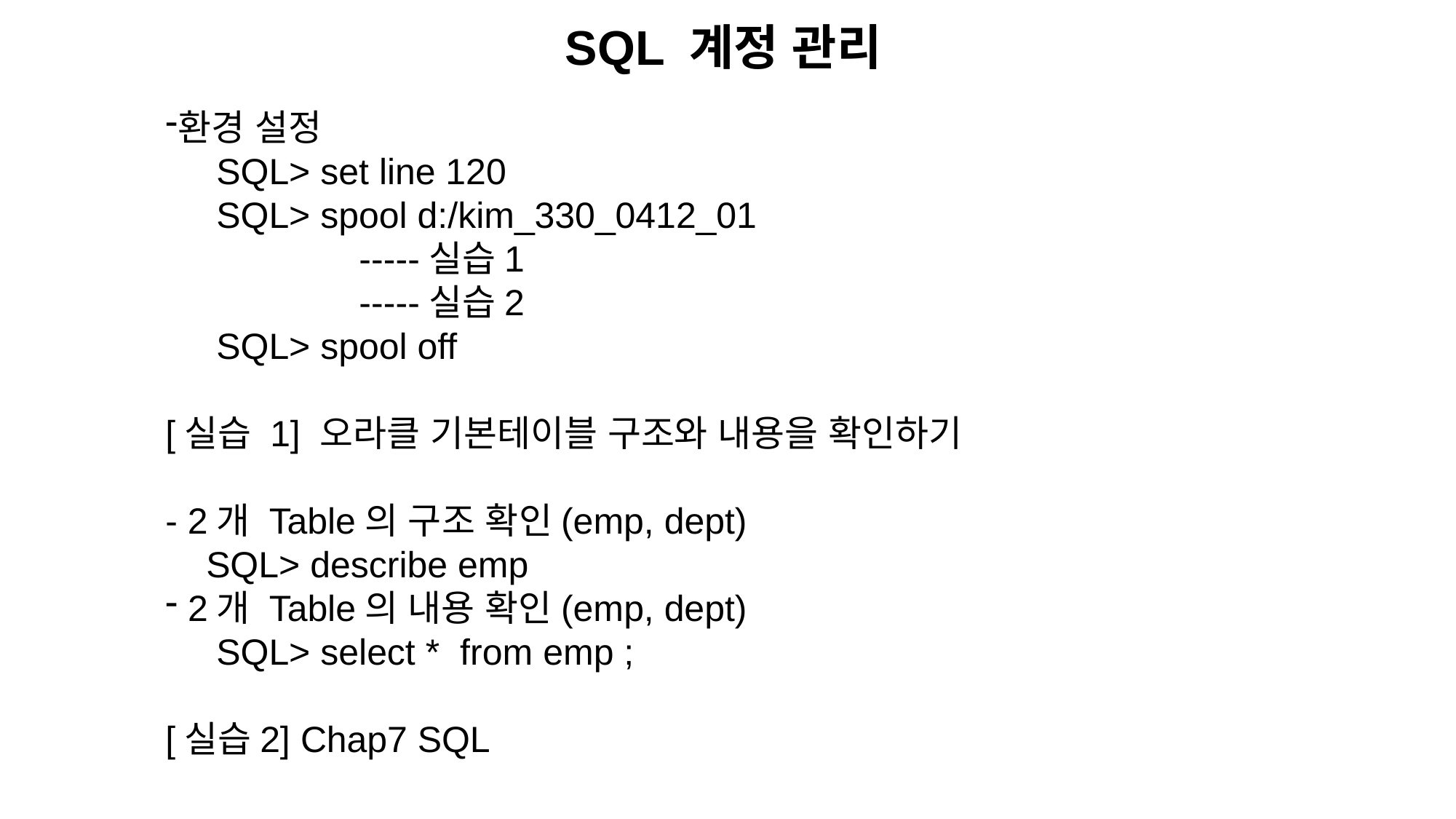

SQL 계정 관리
환경 설정
     SQL> set line 120
     SQL> spool d:/kim_330_0412_01
                   -----실습1
                   -----실습2
     SQL> spool off

[실습 1] 오라클 기본테이블 구조와 내용을 확인하기

- 2개 Table의 구조 확인(emp, dept)
    SQL> describe emp
 2개 Table의 내용 확인(emp, dept)
     SQL> select *  from emp ;

[실습2] Chap7 SQL